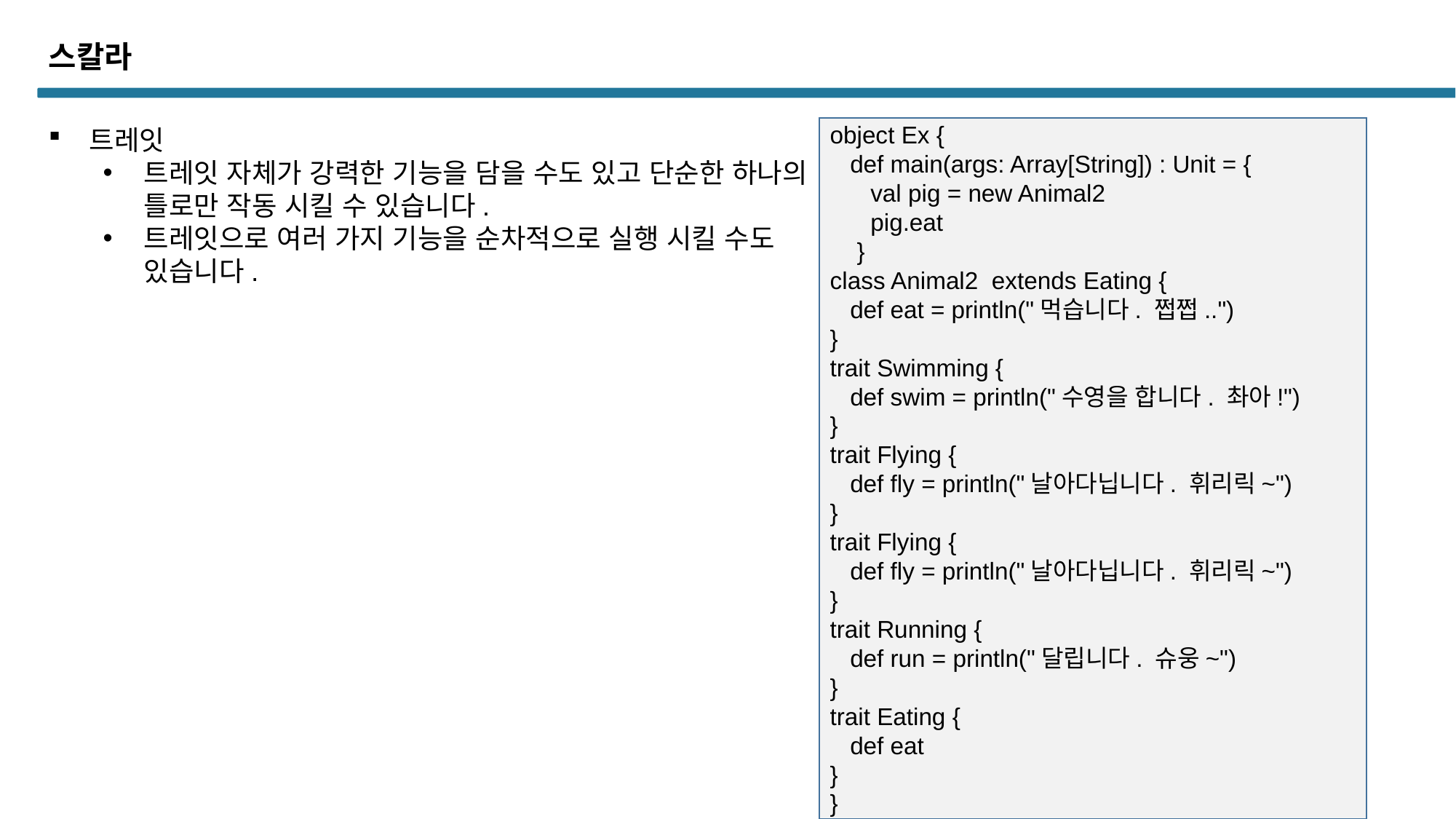

스칼라
트레잇
트레잇 자체가 강력한 기능을 담을 수도 있고 단순한 하나의 틀로만 작동 시킬 수 있습니다.
트레잇으로 여러 가지 기능을 순차적으로 실행 시킬 수도 있습니다.
object Ex {
   def main(args: Array[String]) : Unit = {
      val pig = new Animal2
      pig.eat
    }
class Animal2  extends Eating {
   def eat = println("먹습니다. 쩝쩝..")
}
trait Swimming {
   def swim = println("수영을 합니다. 촤아!")
}
trait Flying {
   def fly = println("날아다닙니다. 휘리릭~")
}
trait Flying {
   def fly = println("날아다닙니다. 휘리릭~")
}
trait Running {
   def run = println("달립니다. 슈웅~")
}
trait Eating {
   def eat
}
}